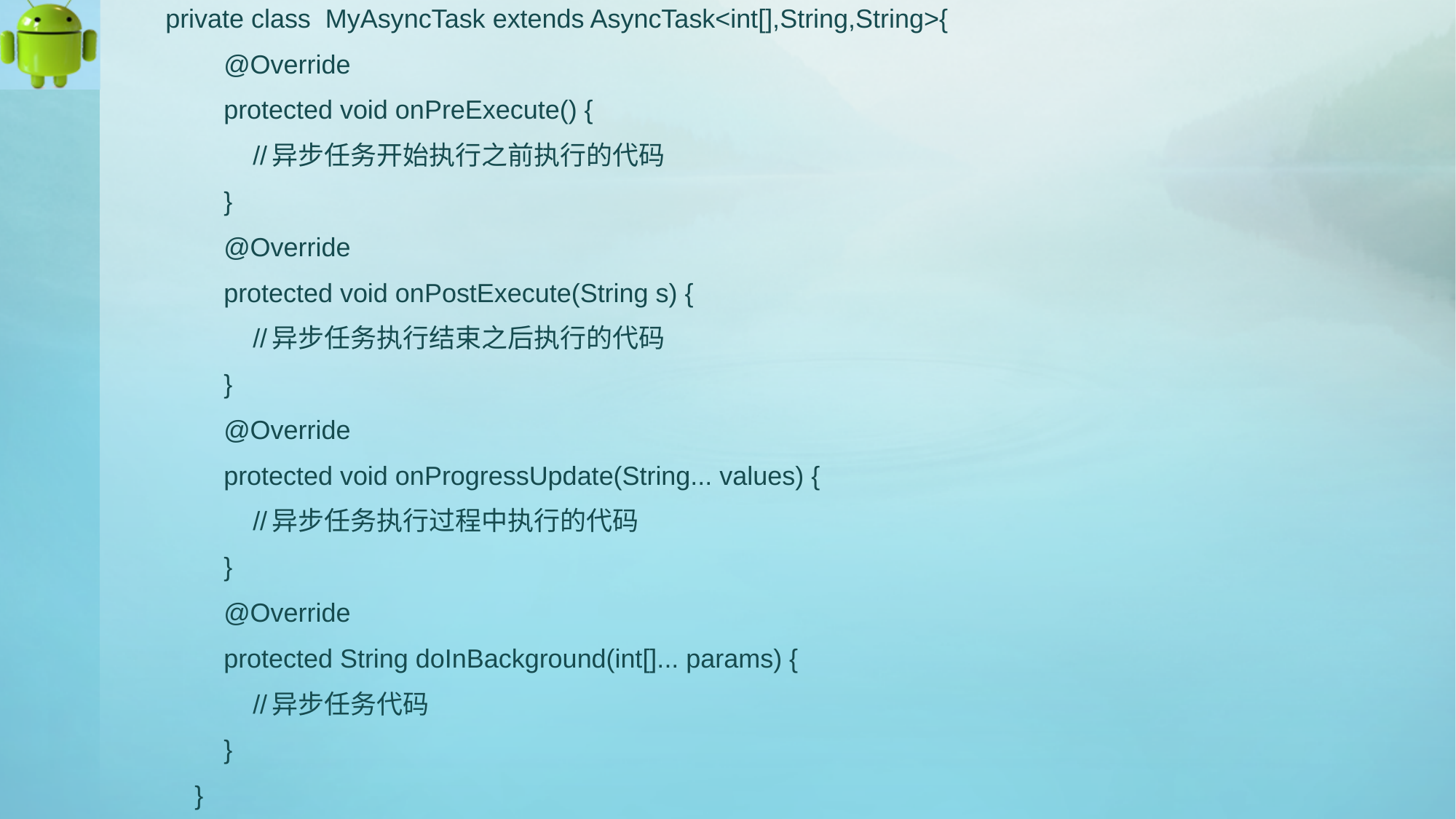

private class  MyAsyncTask extends AsyncTask<int[],String,String>{
        @Override
        protected void onPreExecute() {
            //异步任务开始执行之前执行的代码
        }
        @Override
        protected void onPostExecute(String s) {
            //异步任务执行结束之后执行的代码
        }
        @Override
        protected void onProgressUpdate(String... values) {
            //异步任务执行过程中执行的代码
        }
        @Override
        protected String doInBackground(int[]... params) {
            //异步任务代码
        }
    }